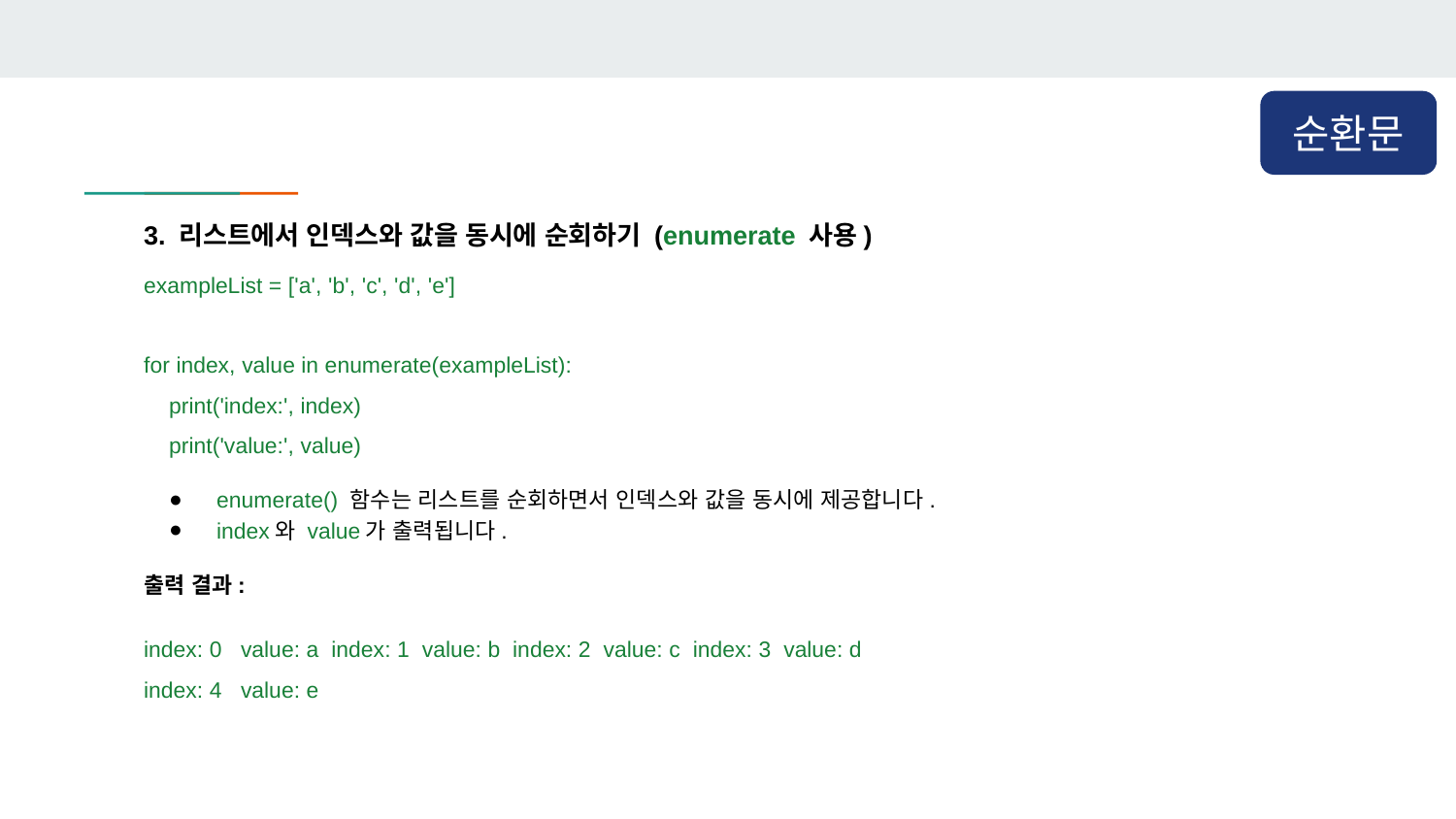

순환문
3. 리스트에서 인덱스와 값을 동시에 순회하기 (enumerate 사용)
exampleList = ['a', 'b', 'c', 'd', 'e']

for index, value in enumerate(exampleList):
    print('index:', index)
    print('value:', value)
enumerate() 함수는 리스트를 순회하면서 인덱스와 값을 동시에 제공합니다.
index와 value가 출력됩니다.
출력 결과:
index: 0   value: a  index: 1  value: b  index: 2  value: c  index: 3  value: d
index: 4   value: e